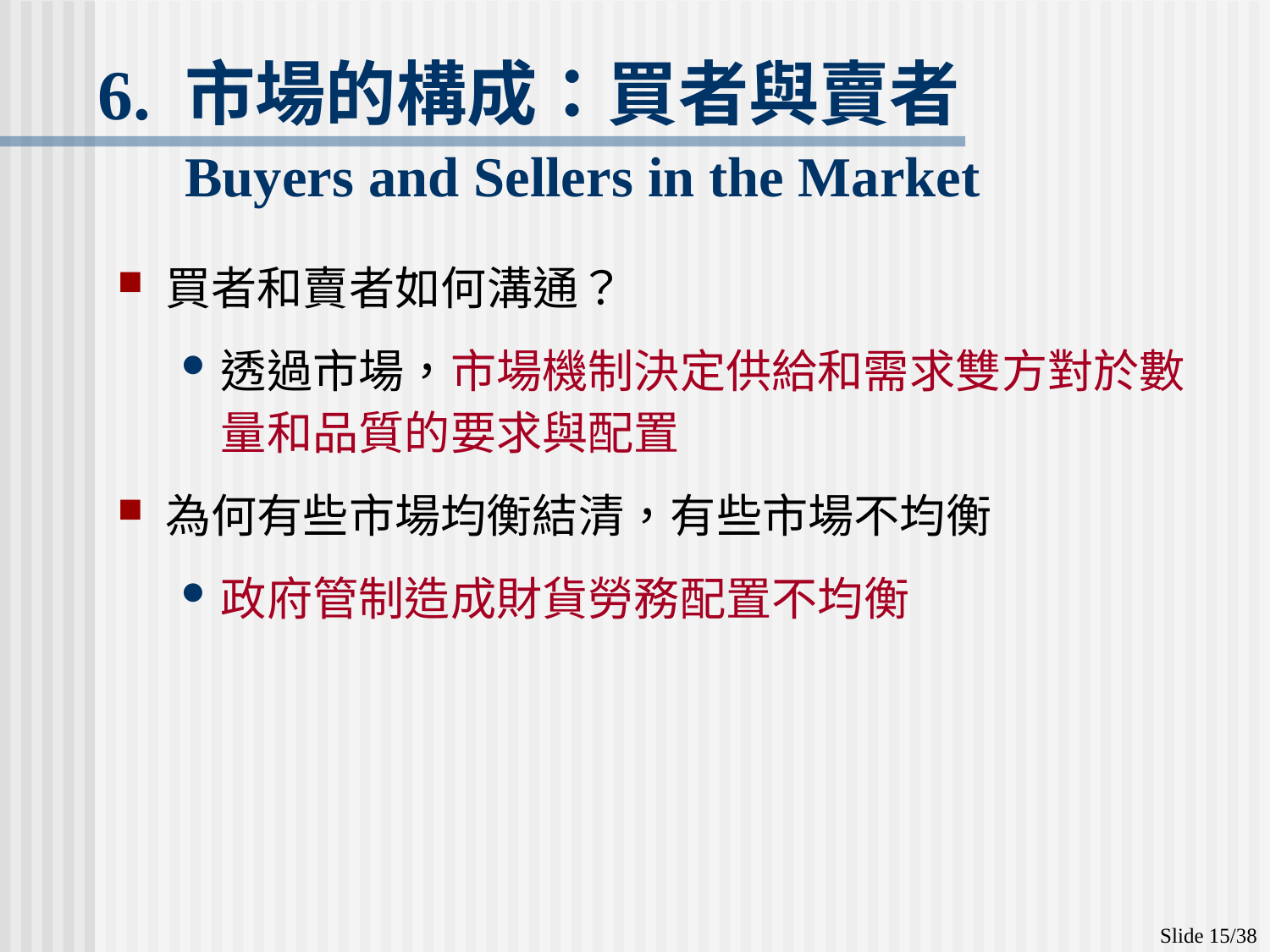

6. 市場的構成：買者與賣者
     Buyers and Sellers in the Market
買者和賣者如何溝通？
透過市場，市場機制決定供給和需求雙方對於數量和品質的要求與配置
為何有些市場均衡結清，有些市場不均衡
政府管制造成財貨勞務配置不均衡
Slide 15/38